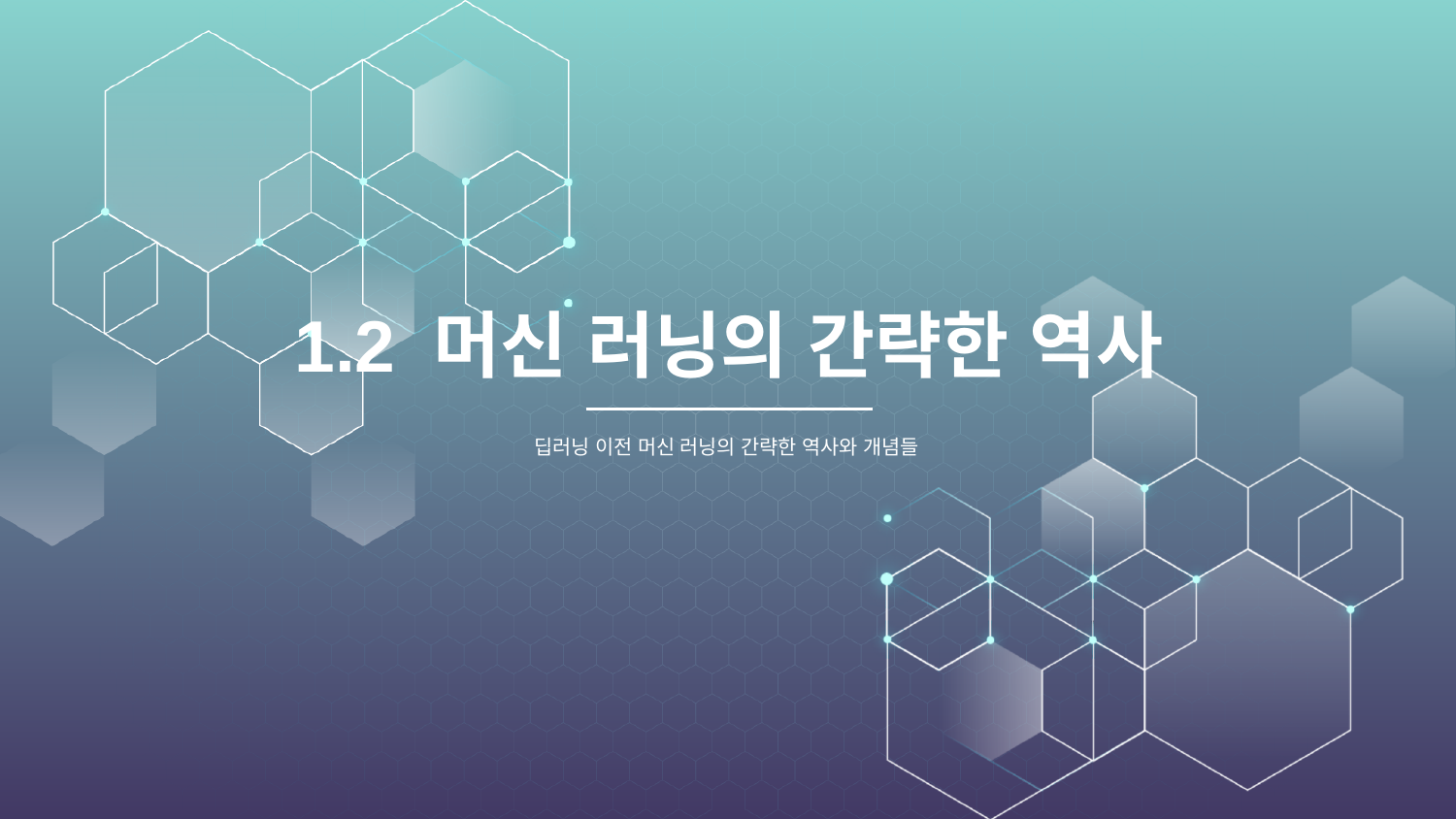

# 1.2 머신 러닝의 간략한 역사
딥러닝 이전 머신 러닝의 간략한 역사와 개념들